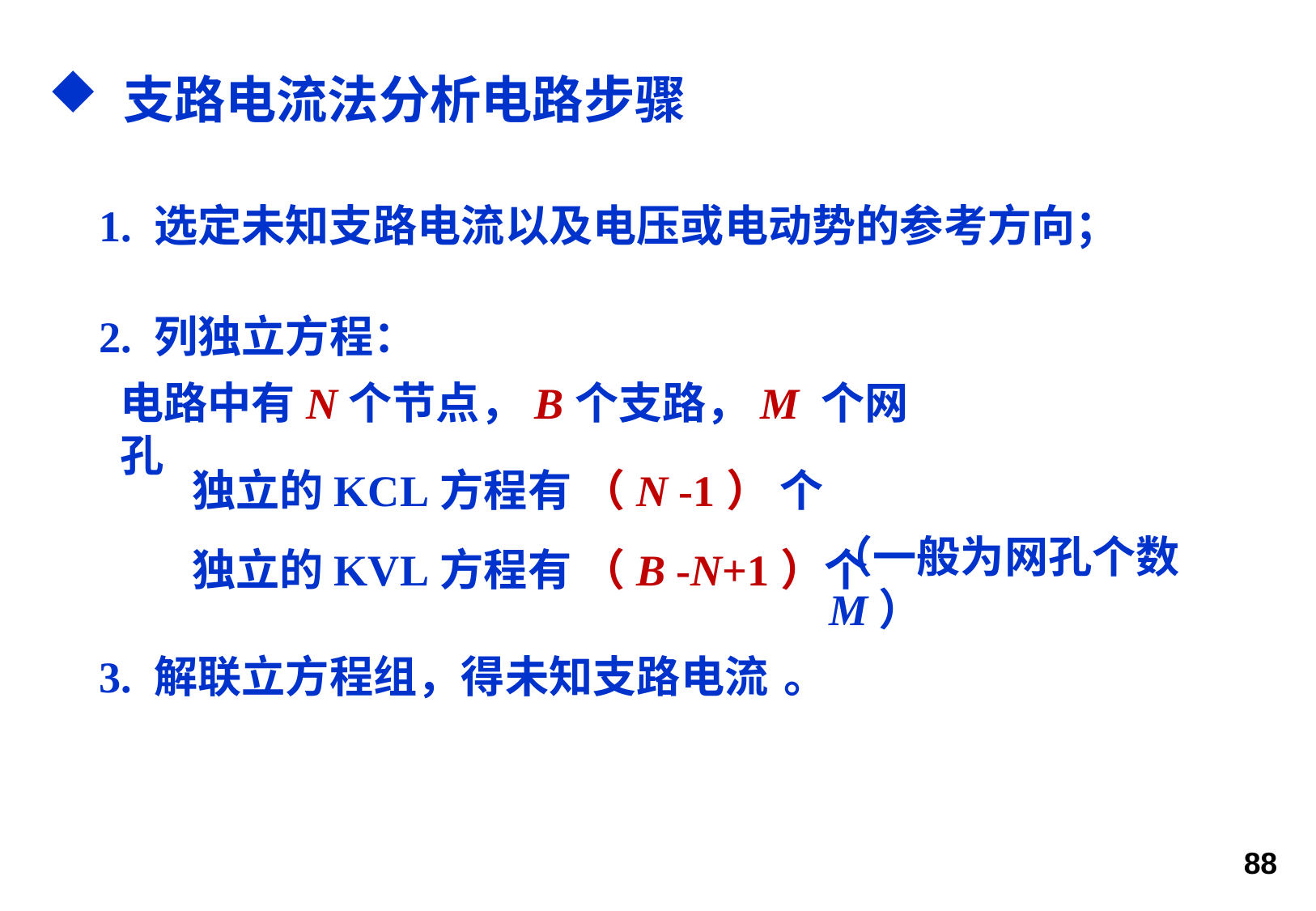

支路电流法分析电路步骤
1. 选定未知支路电流以及电压或电动势的参考方向；
2. 列独立方程：
电路中有N个节点，B个支路，M 个网孔
独立的KCL方程有 （N -1） 个
独立的KVL方程有 （B -N+1）个
（一般为网孔个数M）
3. 解联立方程组，得未知支路电流  。